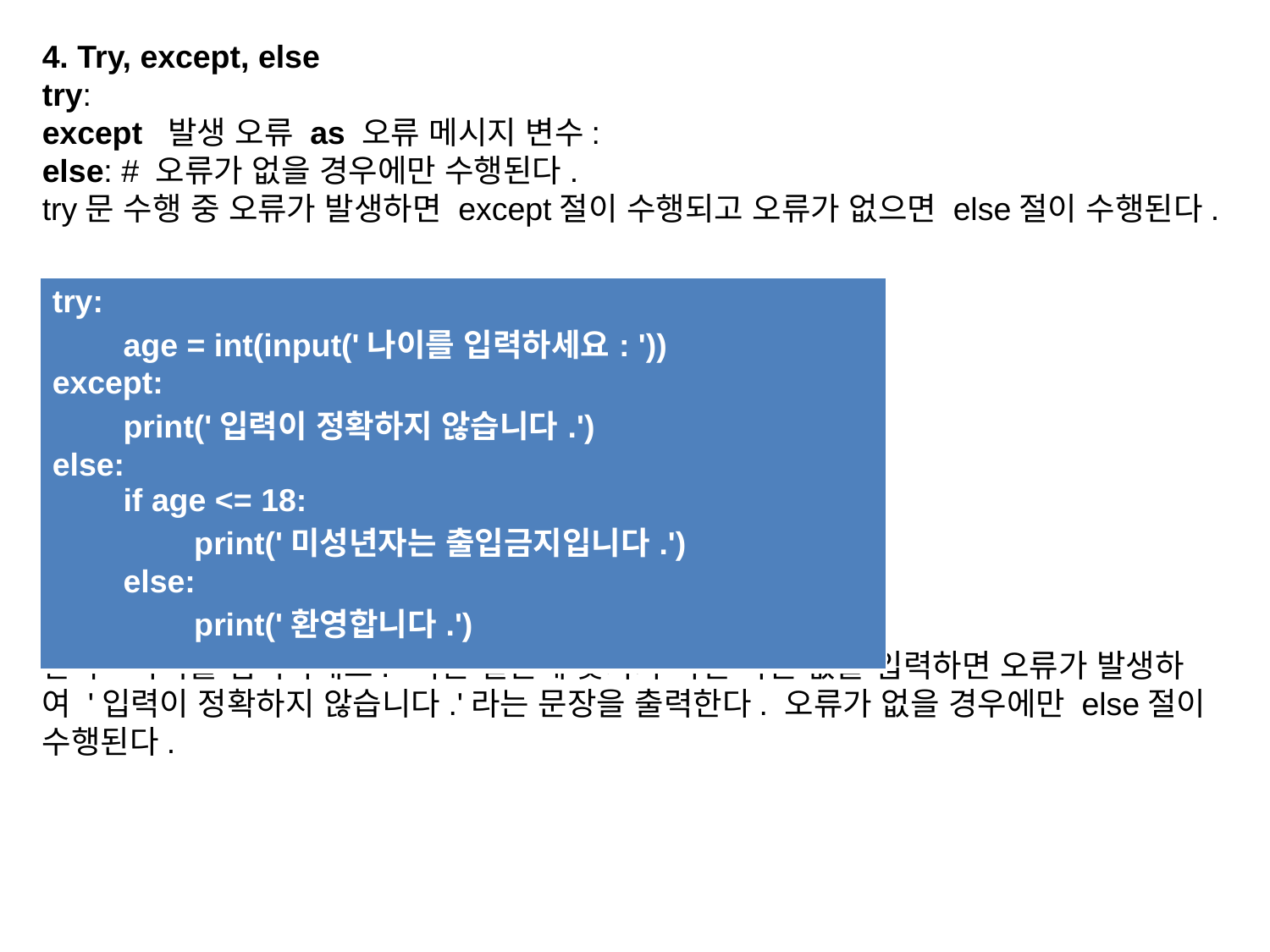

4. Try, except, else
try:
except  발생 오류 as 오류 메시지 변수:
else: # 오류가 없을 경우에만 수행된다.
try문 수행 중 오류가 발생하면 except절이 수행되고 오류가 없으면 else절이 수행된다.

만약 '나이를 입력하세요:' 라는 질문에 숫자가 아닌 다른 값을 입력하면 오류가 발생하여 '입력이 정확하지 않습니다.'라는 문장을 출력한다. 오류가 없을 경우에만 else절이 수행된다.

| try: age = int(input('나이를 입력하세요: ')) except: print('입력이 정확하지 않습니다.') else: if age <= 18: print('미성년자는 출입금지입니다.') else: print('환영합니다.') |
| --- |